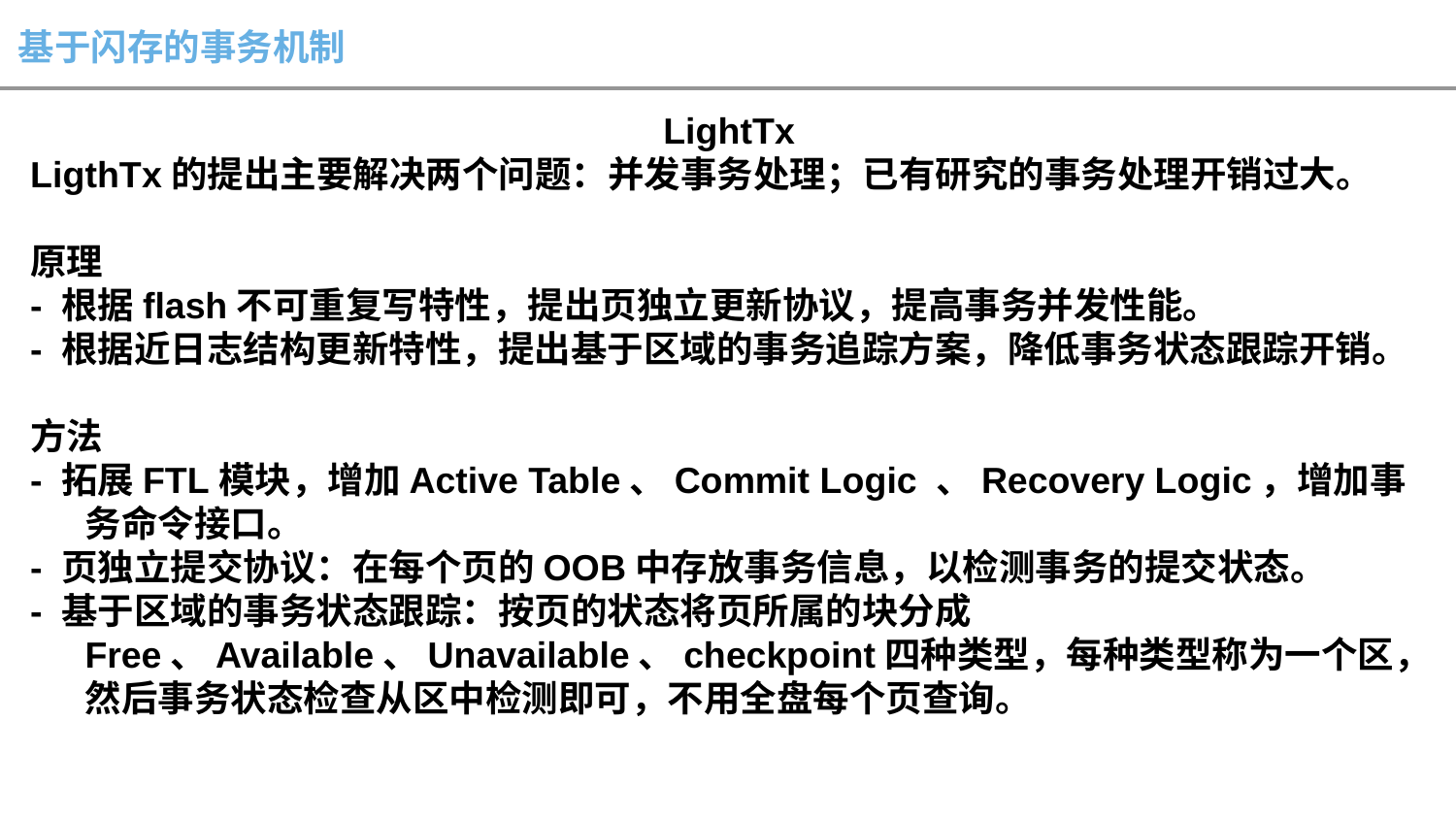

基于闪存的事务机制
LightTx
LigthTx的提出主要解决两个问题：并发事务处理；已有研究的事务处理开销过大。

原理
- 根据flash不可重复写特性，提出页独立更新协议，提高事务并发性能。
- 根据近日志结构更新特性，提出基于区域的事务追踪方案，降低事务状态跟踪开销。

方法
- 拓展FTL模块，增加Active Table、Commit Logic 、Recovery Logic，增加事务命令接口。
- 页独立提交协议：在每个页的OOB中存放事务信息，以检测事务的提交状态。
- 基于区域的事务状态跟踪：按页的状态将页所属的块分成Free、Available、Unavailable、checkpoint四种类型，每种类型称为一个区，然后事务状态检查从区中检测即可，不用全盘每个页查询。